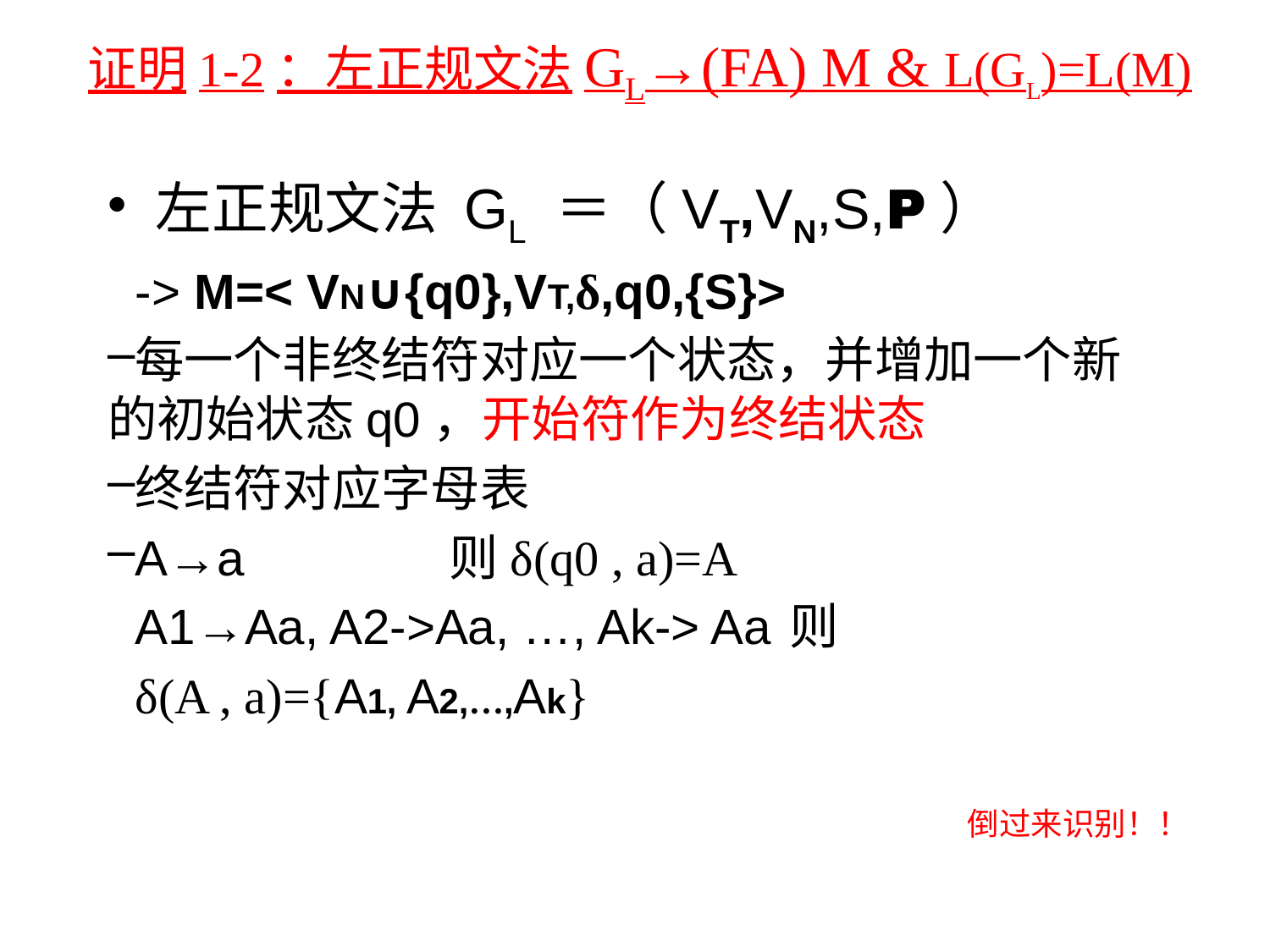

# 证明1-2：左正规文法GL→(FA) M & L(GL)=L(M)
左正规文法 GL ＝（VT,VN,S,P）
  -> M=< VN∪{q0},VT,δ,q0,{S}>
每一个非终结符对应一个状态，并增加一个新的初始状态q0，开始符作为终结状态
终结符对应字母表
A→a              则δ(q0 , a)=A
  A1→Aa, A2->Aa, …, Ak-> Aa 则
  δ(A , a)={A1, A2,…,Ak}

倒过来识别！！